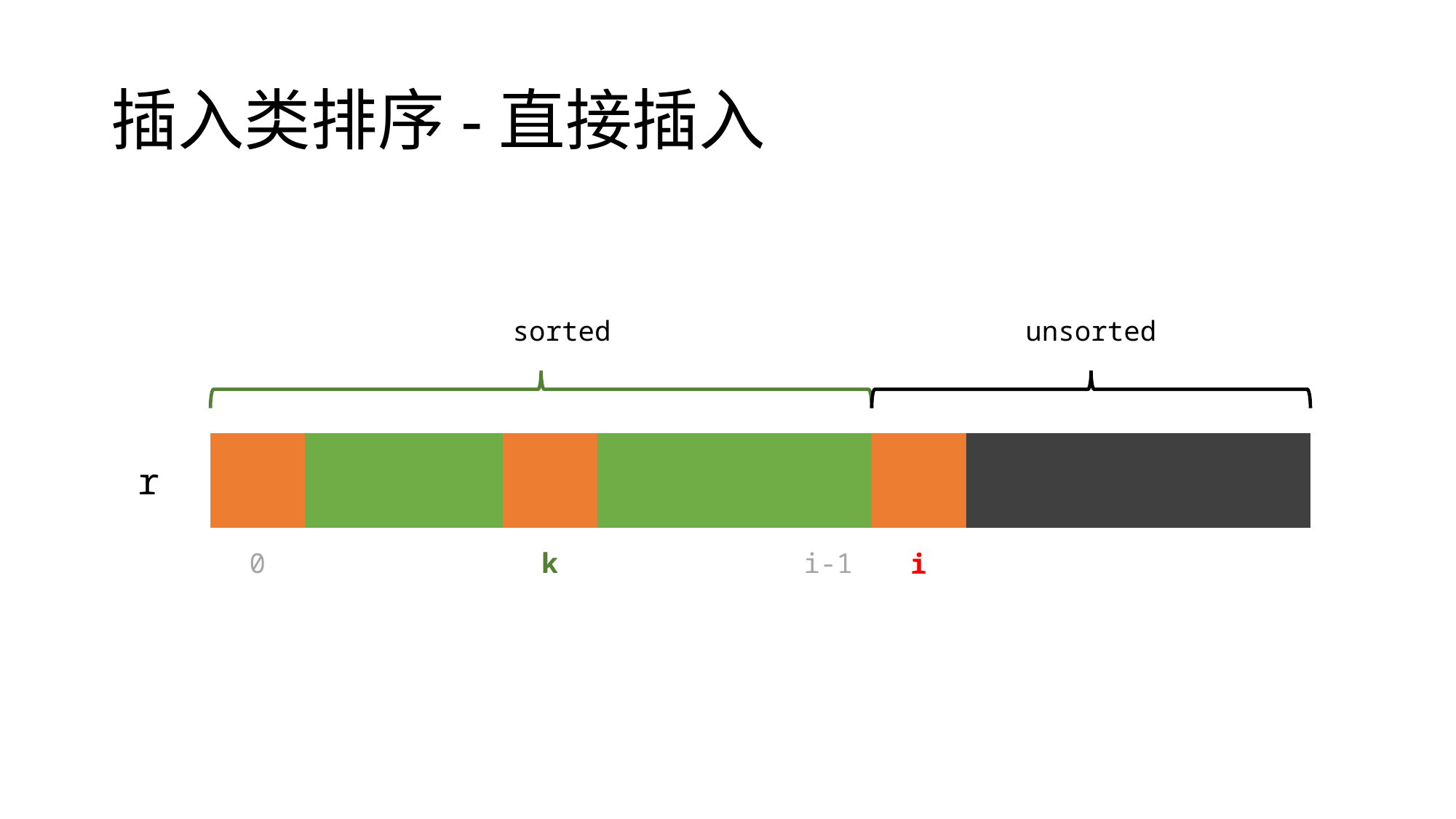

# 插入类排序-直接插入

sorted
unsorted

r
k
0
k
i-1
i